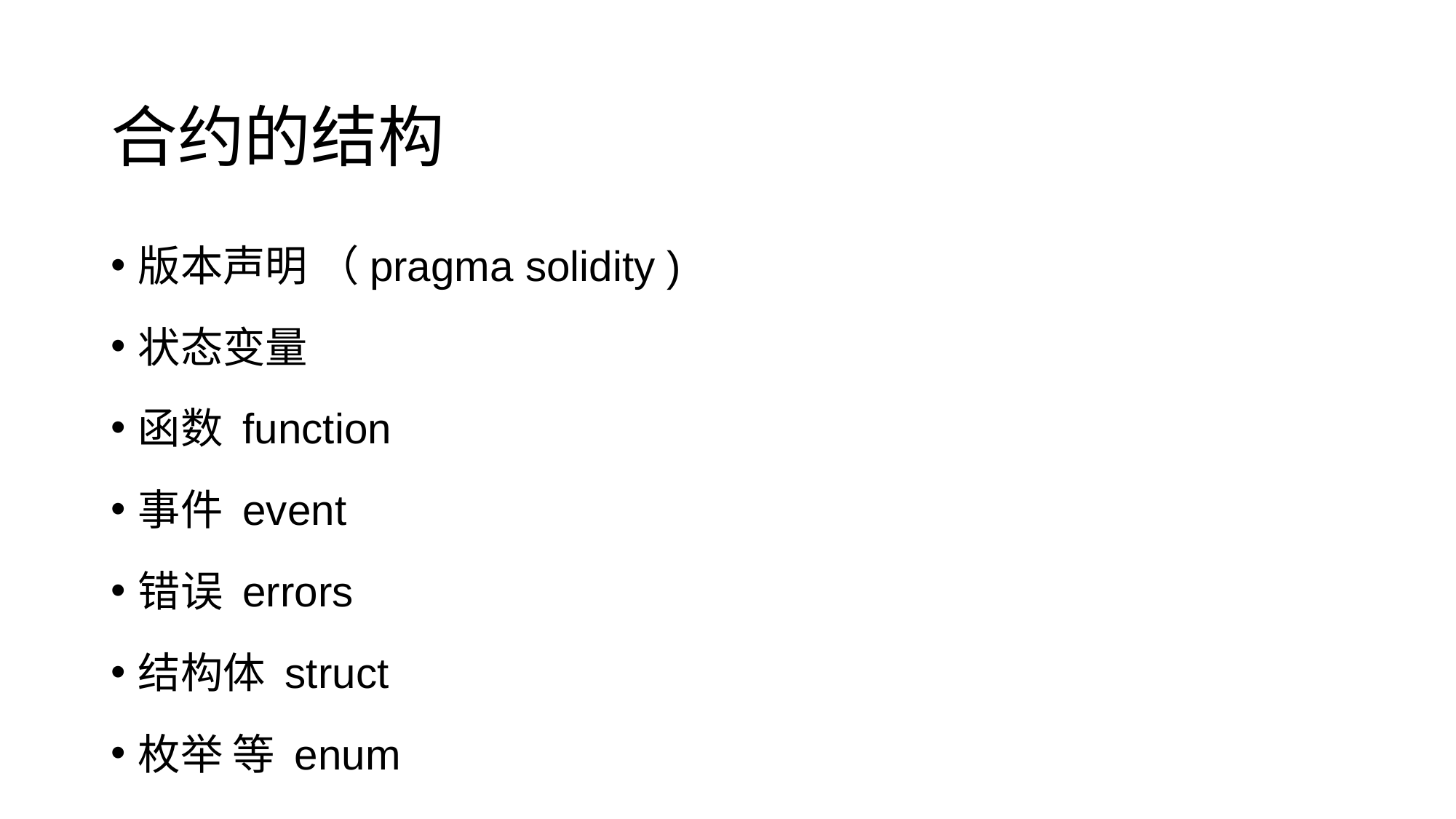

# 合约的结构
版本声明 （pragma solidity )
状态变量
函数 function
事件 event
错误 errors
结构体 struct
枚举 等 enum